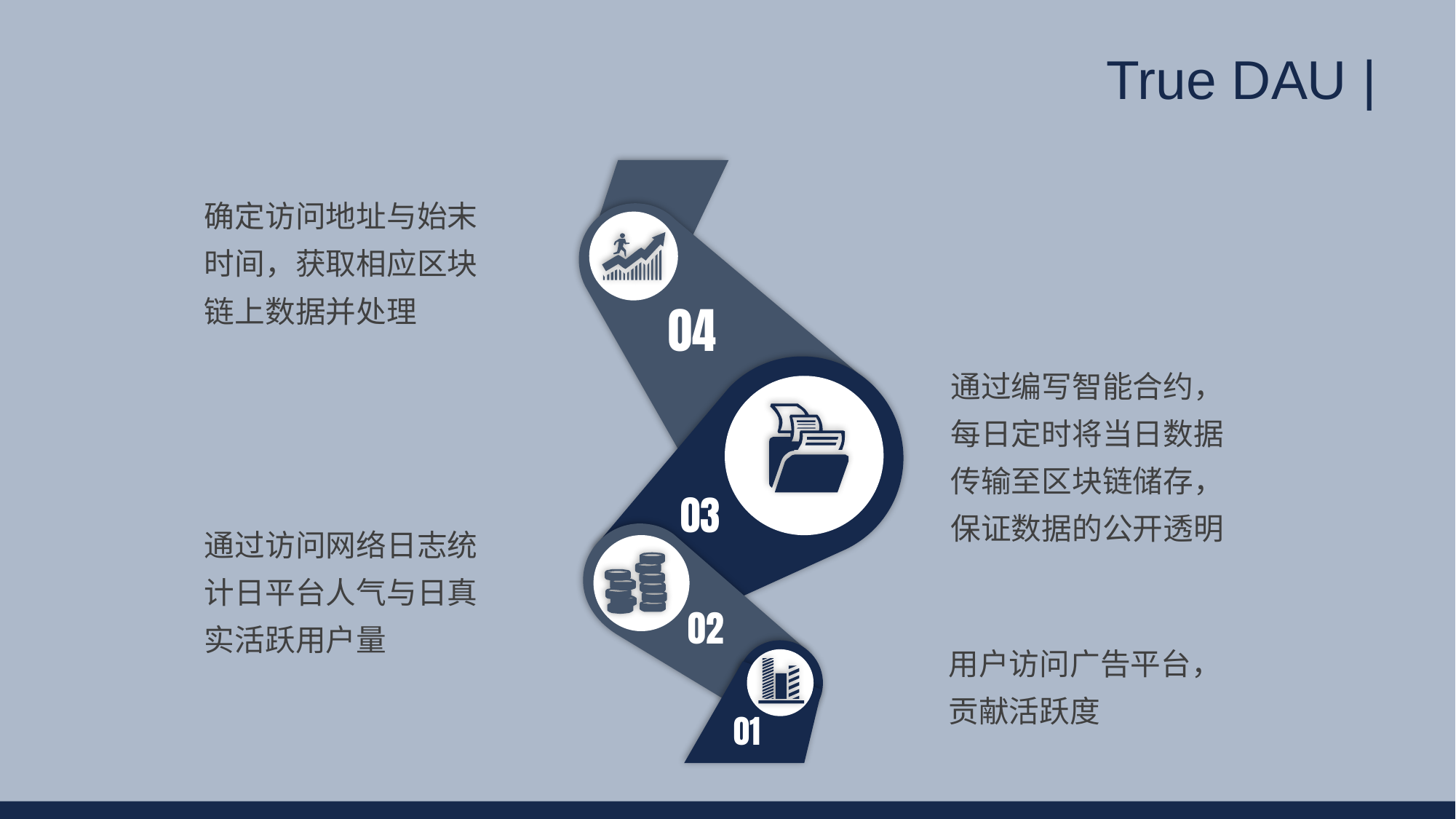

True DAU |

确定访问地址与始末时间，获取相应区块链上数据并处理

04
通过编写智能合约，每日定时将当日数据传输至区块链储存，保证数据的公开透明

03

通过访问网络日志统计日平台人气与日真实活跃用户量

02
用户访问广告平台，贡献活跃度

01